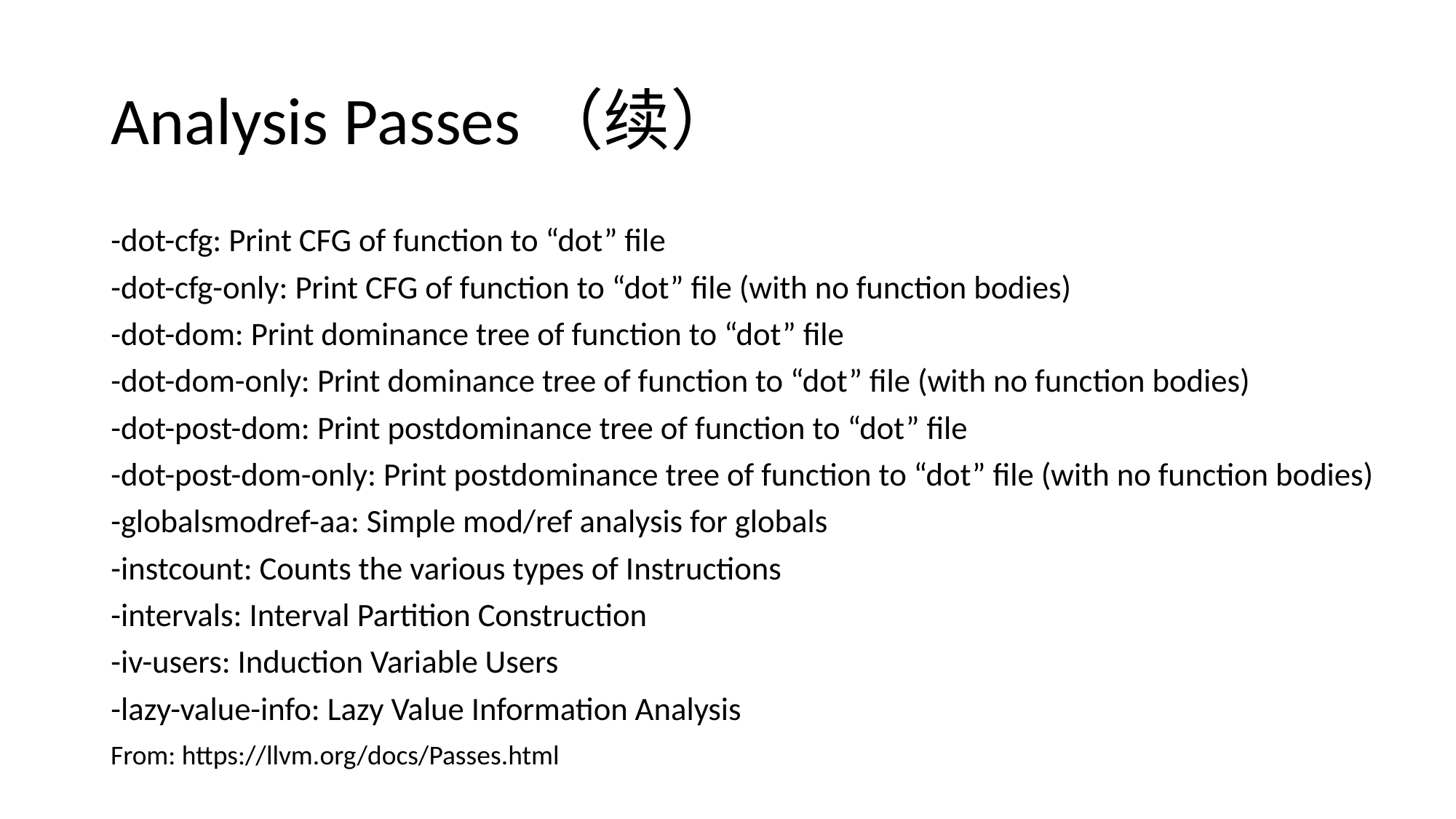

# Analysis Passes（续）
-dot-cfg: Print CFG of function to “dot” file
-dot-cfg-only: Print CFG of function to “dot” file (with no function bodies)
-dot-dom: Print dominance tree of function to “dot” file
-dot-dom-only: Print dominance tree of function to “dot” file (with no function bodies)
-dot-post-dom: Print postdominance tree of function to “dot” file
-dot-post-dom-only: Print postdominance tree of function to “dot” file (with no function bodies)
-globalsmodref-aa: Simple mod/ref analysis for globals
-instcount: Counts the various types of Instructions
-intervals: Interval Partition Construction
-iv-users: Induction Variable Users
-lazy-value-info: Lazy Value Information Analysis
From: https://llvm.org/docs/Passes.html